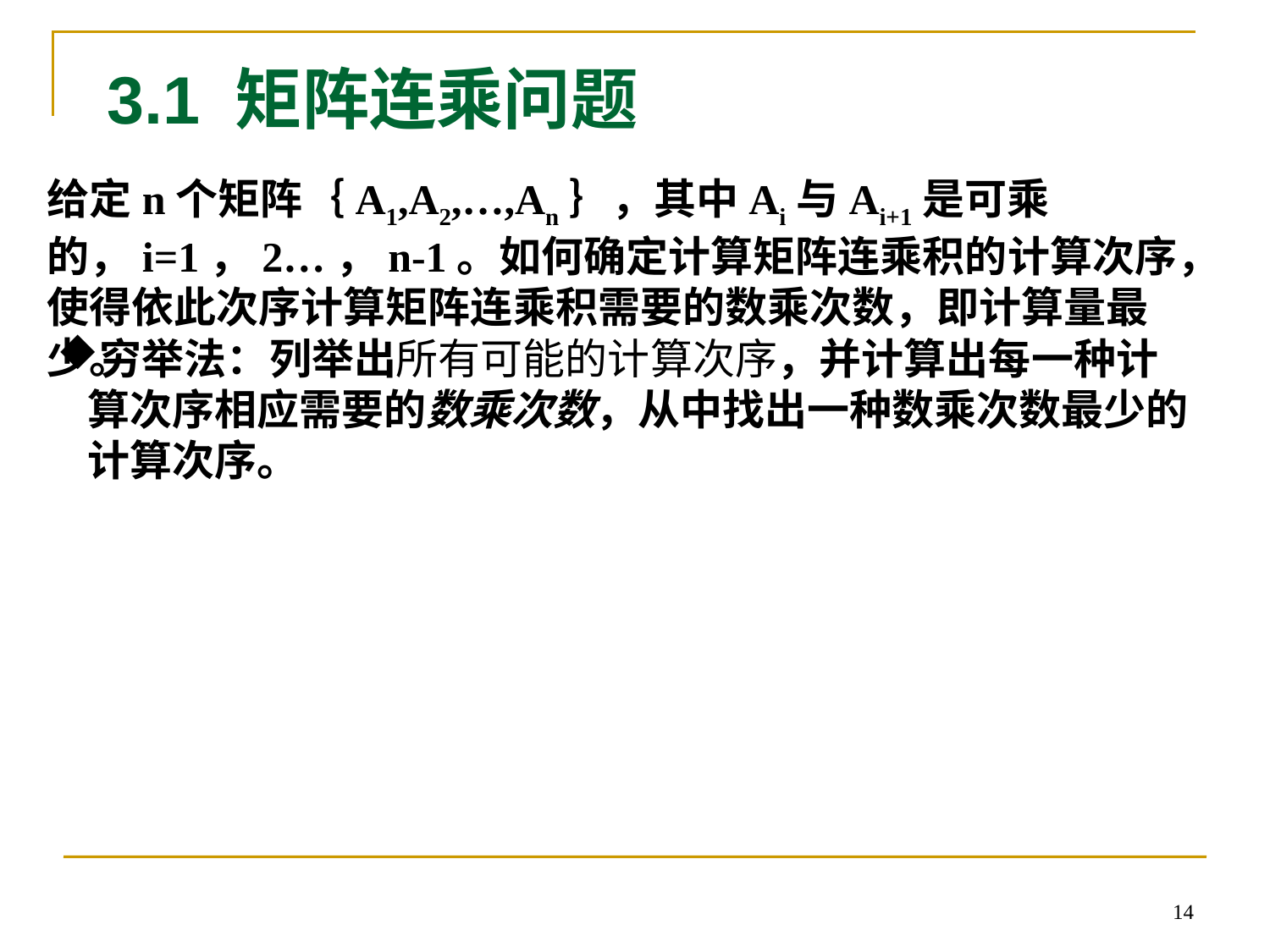

3.1 矩阵连乘问题
给定n个矩阵｛A1,A2,…,An｝，其中Ai与Ai+1是可乘的，i=1，2…，n-1。如何确定计算矩阵连乘积的计算次序，使得依此次序计算矩阵连乘积需要的数乘次数，即计算量最少。
穷举法：列举出所有可能的计算次序，并计算出每一种计算次序相应需要的数乘次数，从中找出一种数乘次数最少的计算次序。
14